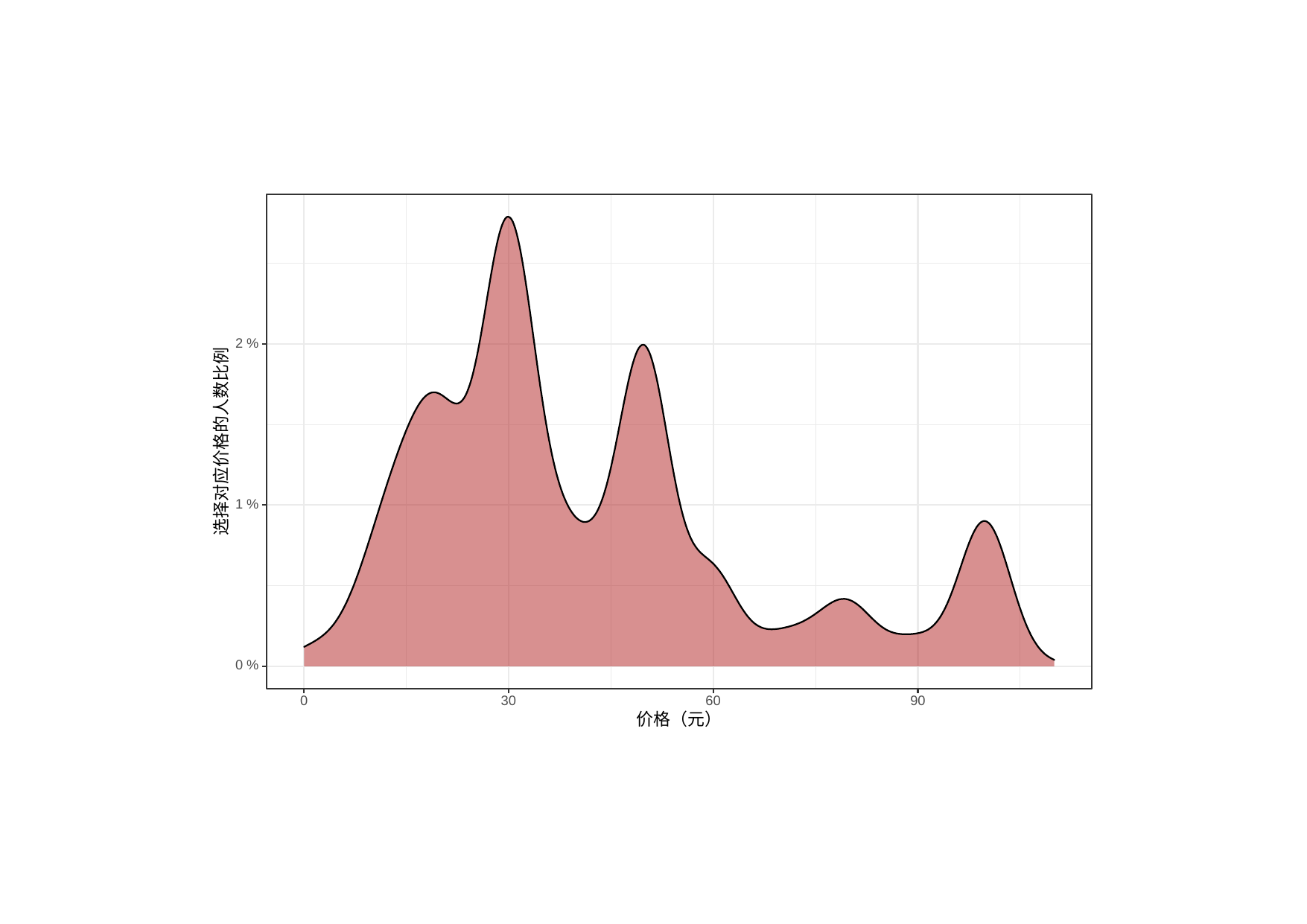

2 %

选择对应价格的人数比例
1 %

0 %

30
0
60
90
价格（元）